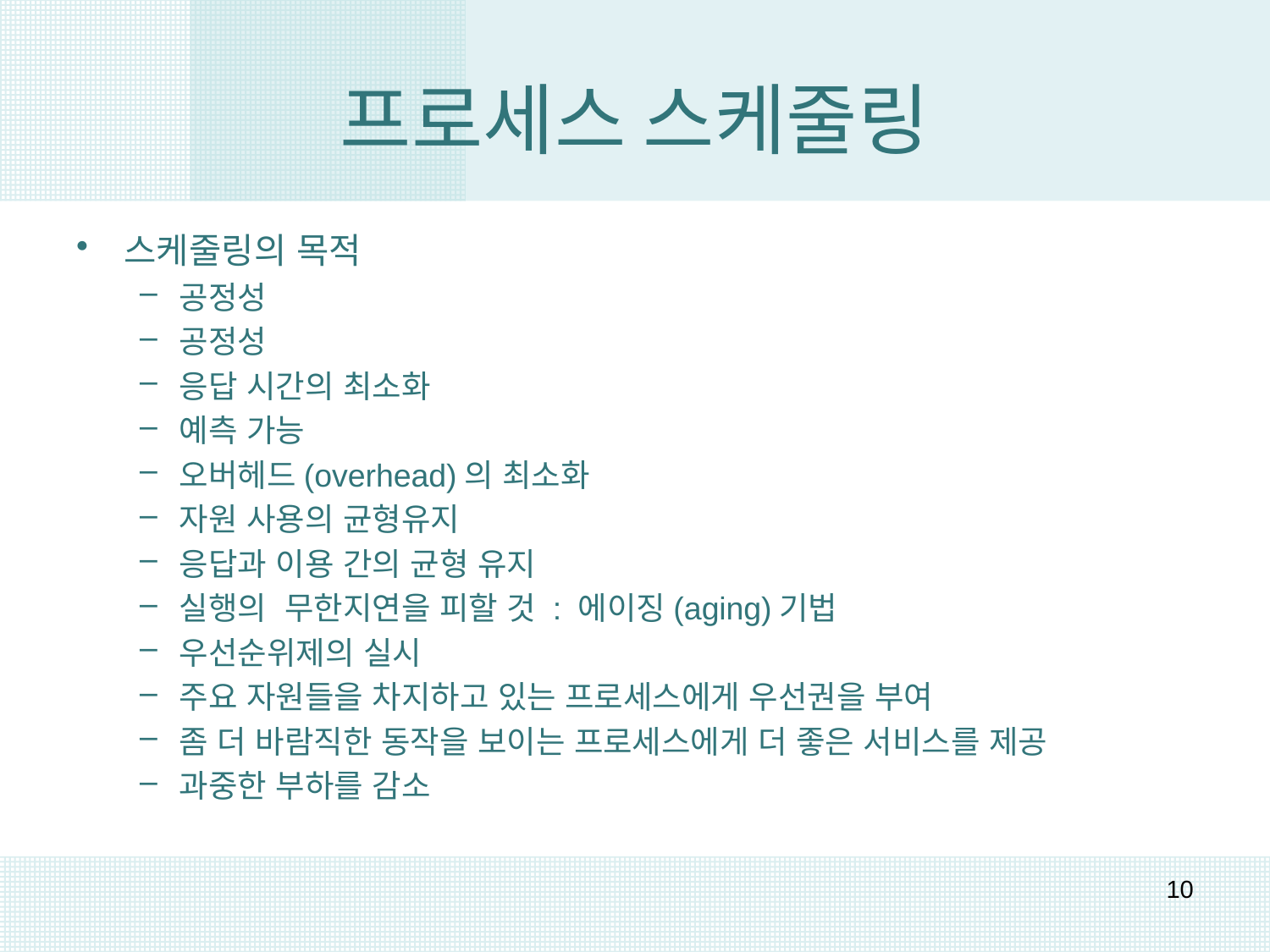

# 프로세스 스케줄링
스케줄링의 목적
공정성
공정성
응답 시간의 최소화
예측 가능
오버헤드(overhead)의 최소화
자원 사용의 균형유지
응답과 이용 간의 균형 유지
실행의  무한지연을 피할 것 : 에이징(aging)기법
우선순위제의 실시
주요 자원들을 차지하고 있는 프로세스에게 우선권을 부여
좀 더 바람직한 동작을 보이는 프로세스에게 더 좋은 서비스를 제공
과중한 부하를 감소

10